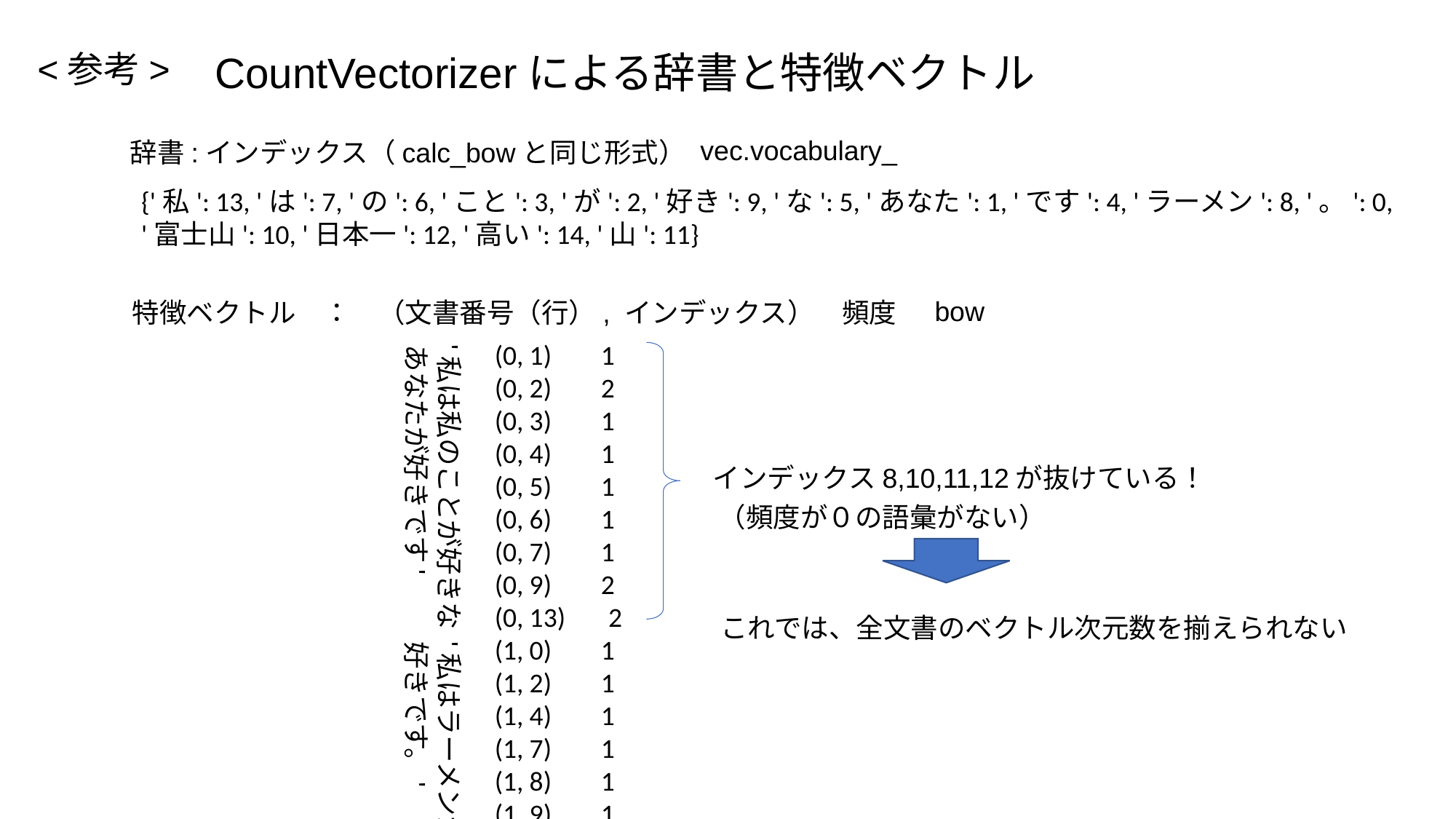

CountVectorizerによる辞書と特徴ベクトル
<参考>
vec.vocabulary_
辞書:インデックス（calc_bowと同じ形式）
{'私': 13, 'は': 7, 'の': 6, 'こと': 3, 'が': 2, '好き': 9, 'な': 5, 'あなた': 1, 'です': 4, 'ラーメン': 8, '。': 0, '富士山': 10, '日本一': 12, '高い': 14, '山': 11}
bow
特徴ベクトル　：　（文書番号（行）, インデックス）　頻度
  (0, 1)        1
  (0, 2)        2
  (0, 3)        1
  (0, 4)        1
  (0, 5)        1
  (0, 6)        1
  (0, 7)        1
  (0, 9)        2
  (0, 13)       2
  (1, 0)        1
  (1, 2)        1
  (1, 4)        1
  (1, 7)        1
  (1, 8)        1
  (1, 9)        1
  (1, 13)       1
  (2, 4)        1
  (2, 7)        1
  (2, 10)       1
  (2, 11)       1
  (2, 12)       1
  (2, 14)       1

'私は私のことが好きなあなたが好きです'
インデックス8,10,11,12が抜けている！
（頻度が０の語彙がない）

これでは、全文書のベクトル次元数を揃えられない
'私はラーメンが好きです。'